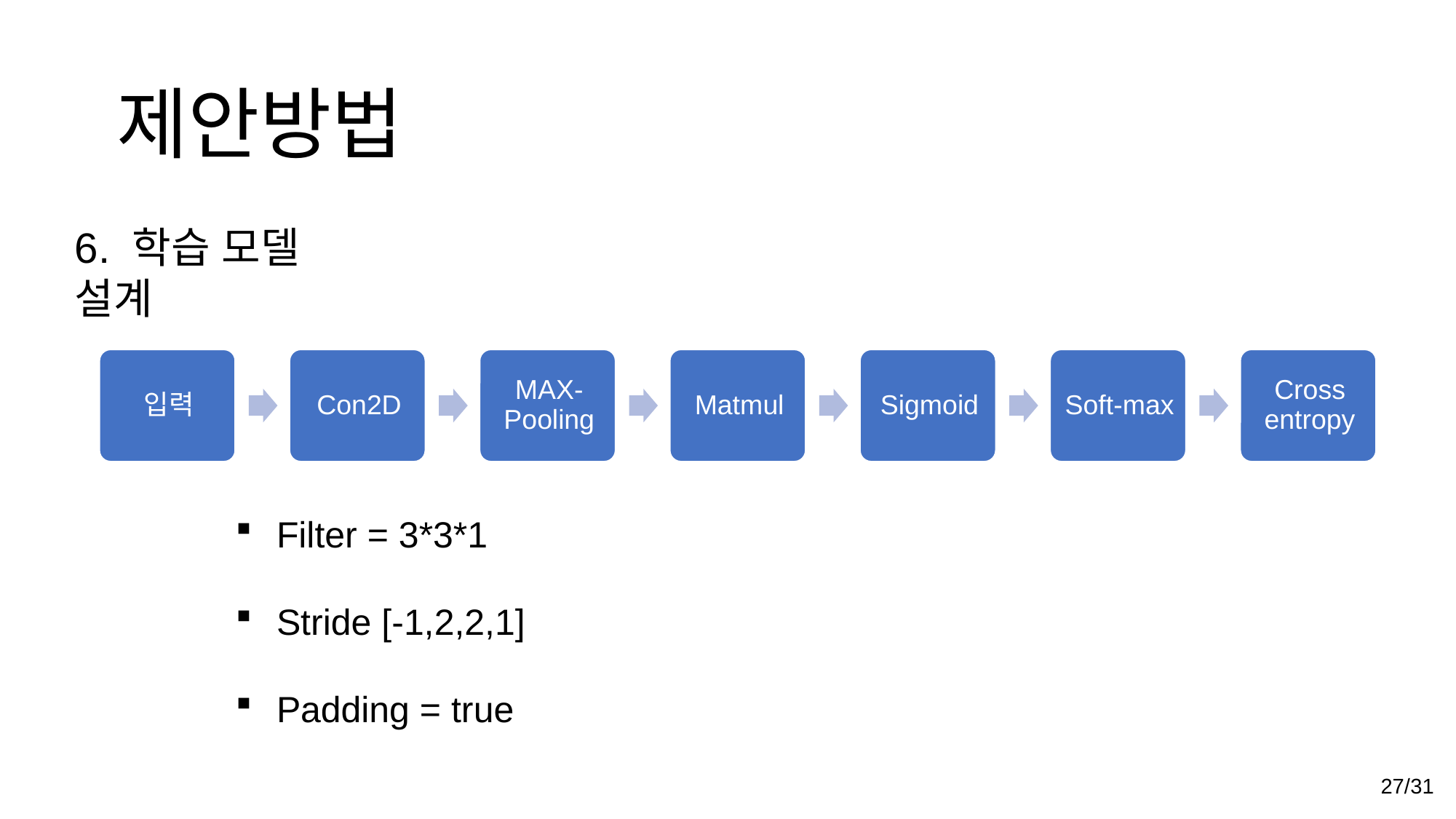

# 제안방법
6. 학습 모델 설계
입력

Con2D

MAX-Pooling

Matmul

Sigmoid

Soft-max

Cross entropy
Filter = 3*3*1

Stride [-1,2,2,1]

Padding = true
27/31